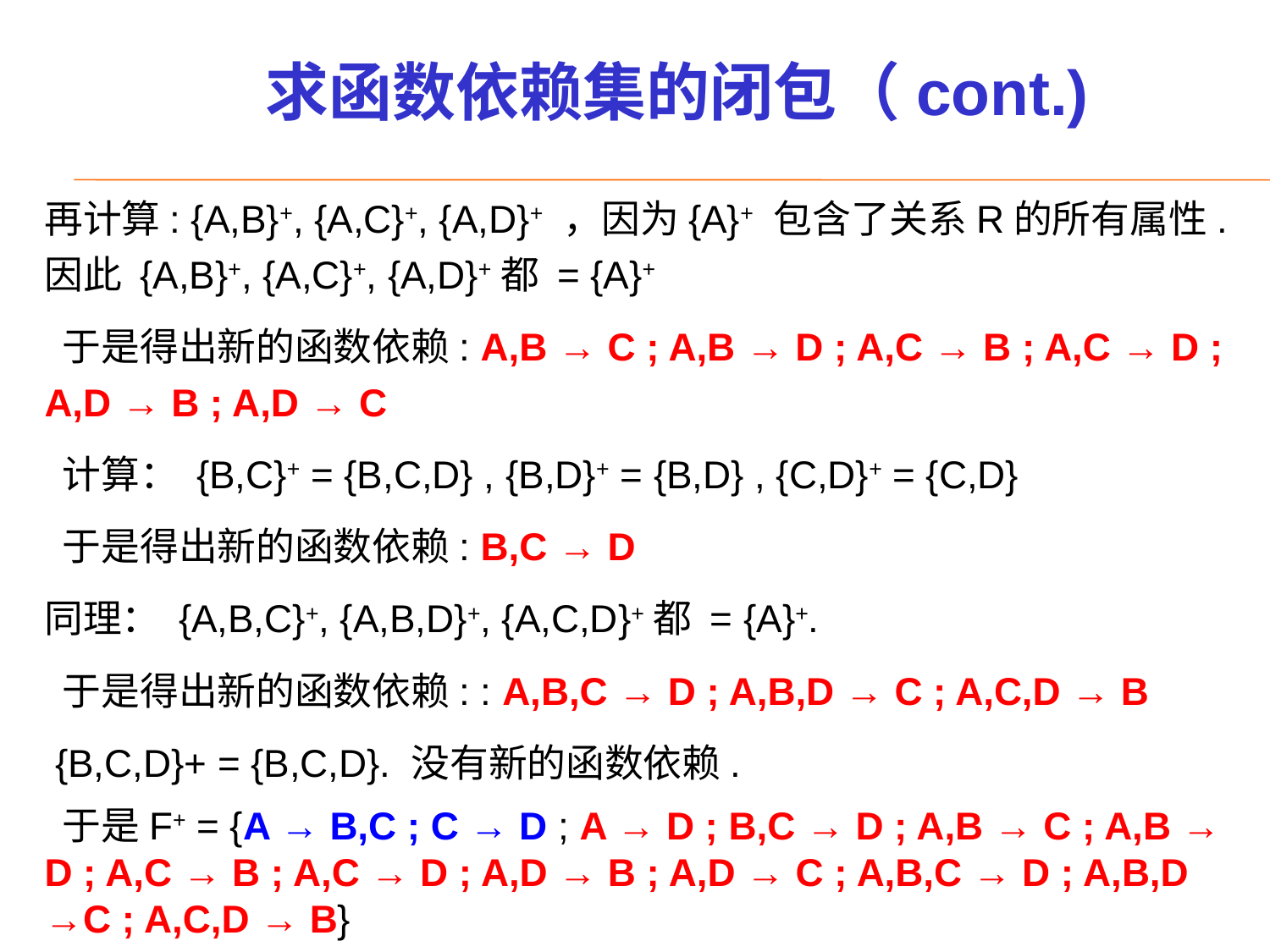

# 求函数依赖集的闭包（cont.)
再计算: {A,B}+, {A,C}+, {A,D}+ ，因为{A}+ 包含了关系R的所有属性.  因此 {A,B}+, {A,C}+, {A,D}+都 = {A}+
 于是得出新的函数依赖: A,B → C ; A,B → D ; A,C → B ; A,C → D ; A,D → B ; A,D → C
 计算： {B,C}+ = {B,C,D} , {B,D}+ = {B,D} , {C,D}+ = {C,D}
 于是得出新的函数依赖: B,C → D
同理： {A,B,C}+, {A,B,D}+, {A,C,D}+都 = {A}+.
 于是得出新的函数依赖: : A,B,C → D ; A,B,D → C ; A,C,D → B
 {B,C,D}+ = {B,C,D}. 没有新的函数依赖.
 于是F+ = {A → B,C ; C → D ; A → D ; B,C → D ; A,B → C ; A,B → D ; A,C → B ; A,C → D ; A,D → B ; A,D → C ; A,B,C → D ; A,B,D →C ; A,C,D → B}